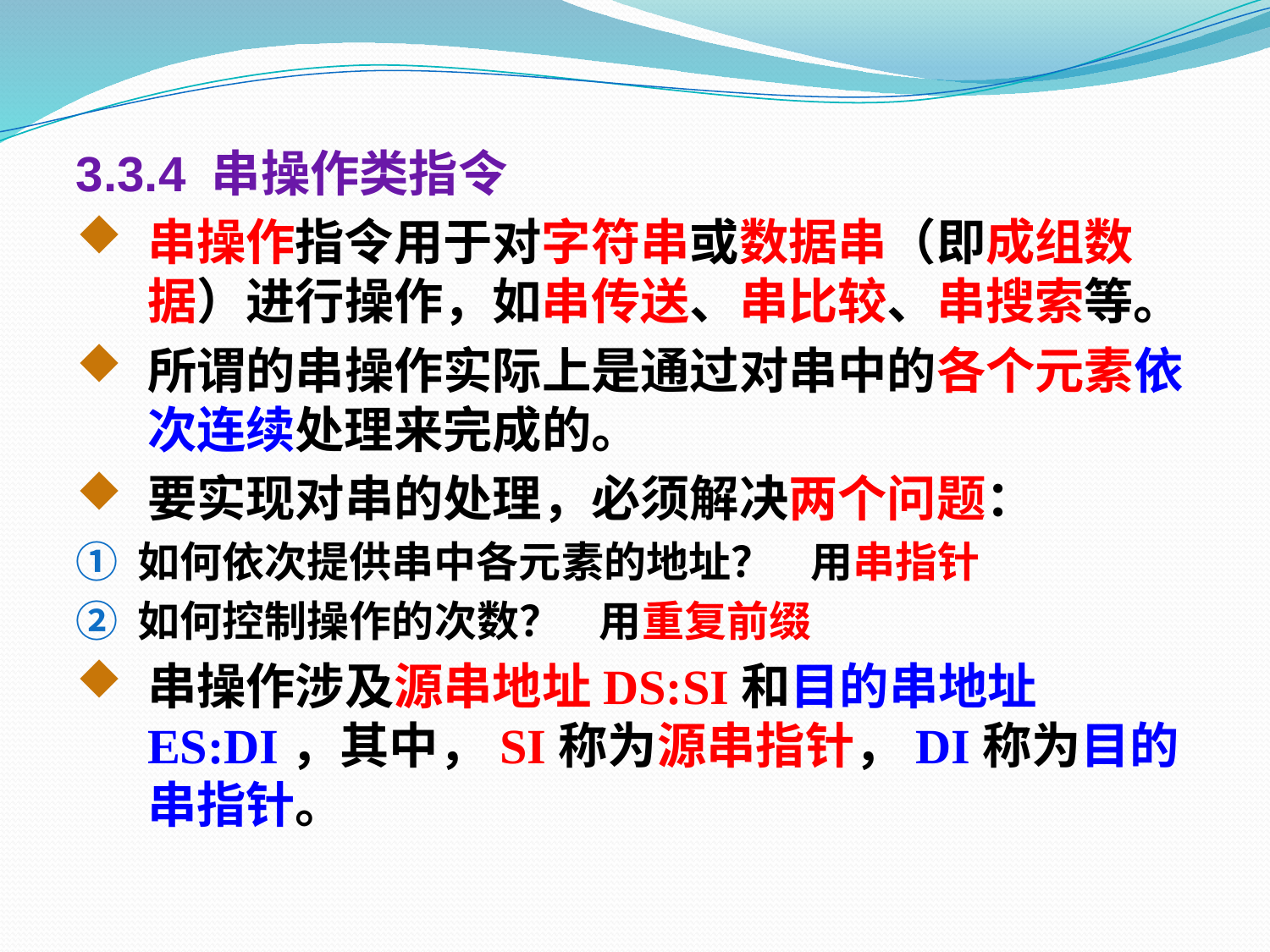

3.3.4 串操作类指令
串操作指令用于对字符串或数据串（即成组数据）进行操作，如串传送、串比较、串搜索等。
所谓的串操作实际上是通过对串中的各个元素依次连续处理来完成的。
要实现对串的处理，必须解决两个问题：
① 如何依次提供串中各元素的地址？    用串指针
② 如何控制操作的次数？    用重复前缀
串操作涉及源串地址DS:SI和目的串地址ES:DI，其中，SI称为源串指针，DI称为目的串指针。